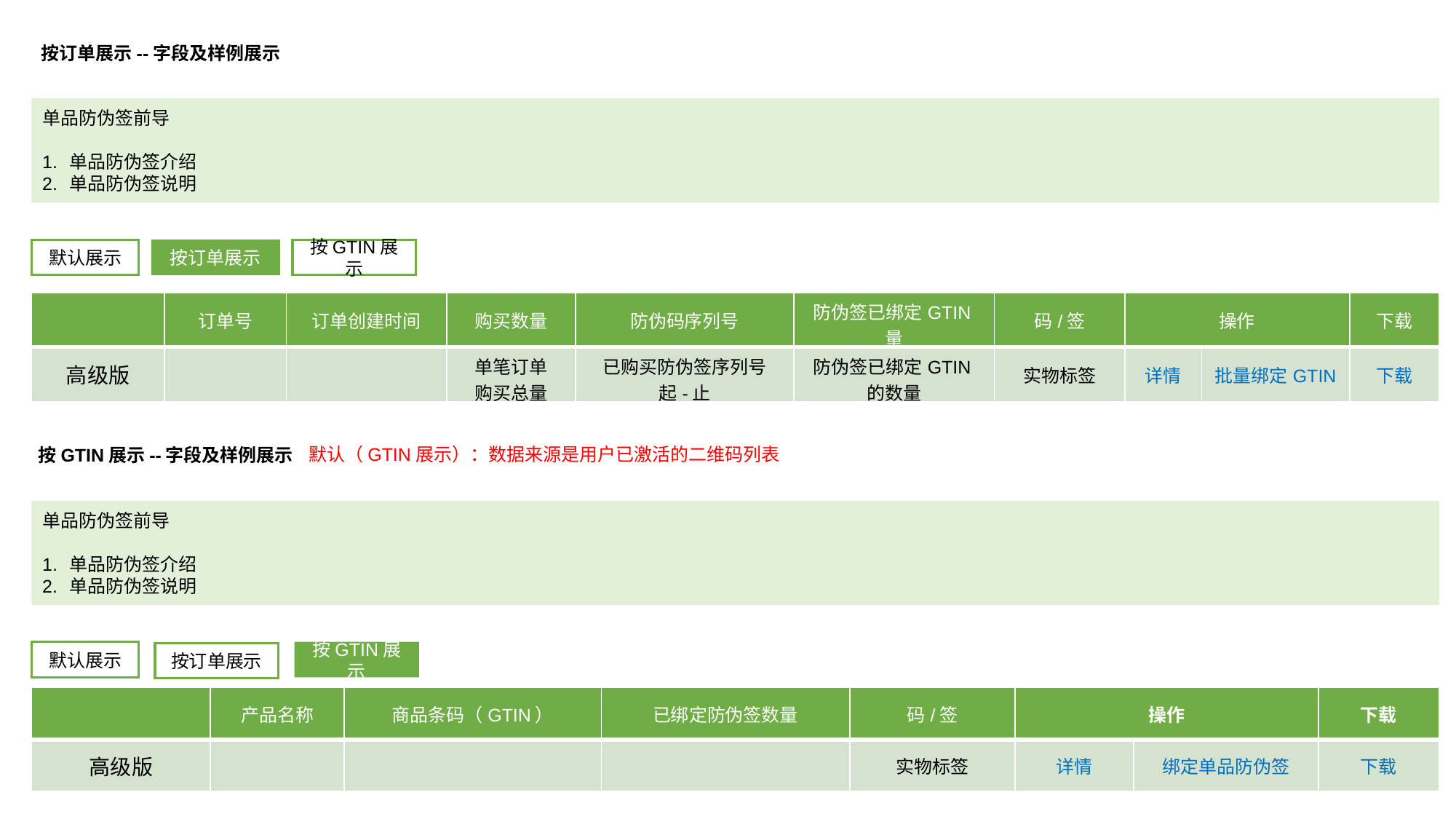

按订单展示--字段及样例展示
单品防伪签前导

单品防伪签介绍
单品防伪签说明
按订单展示
按GTIN展示
默认展示
|  | 订单号 | 订单创建时间 | 购买数量 | 防伪码序列号 | 防伪签已绑定GTIN量 | 码/签 | 操作 |  | 下载 |
| --- | --- | --- | --- | --- | --- | --- | --- | --- | --- |
| 高级版 |  |  | 单笔订单 购买总量 | 已购买防伪签序列号 起-止 | 防伪签已绑定GTIN的数量 | 实物标签 | 详情 | 批量绑定GTIN | 下载 |
默认（GTIN展示）：数据来源是用户已激活的二维码列表
按GTIN展示--字段及样例展示
单品防伪签前导

单品防伪签介绍
单品防伪签说明
默认展示
按GTIN展示
按订单展示
|  | 产品名称 | 商品条码（GTIN） | 已绑定防伪签数量 | 码/签 | 操作 |  | 下载 |
| --- | --- | --- | --- | --- | --- | --- | --- |
| 高级版 |  |  |  | 实物标签 | 详情 | 绑定单品防伪签 | 下载 |